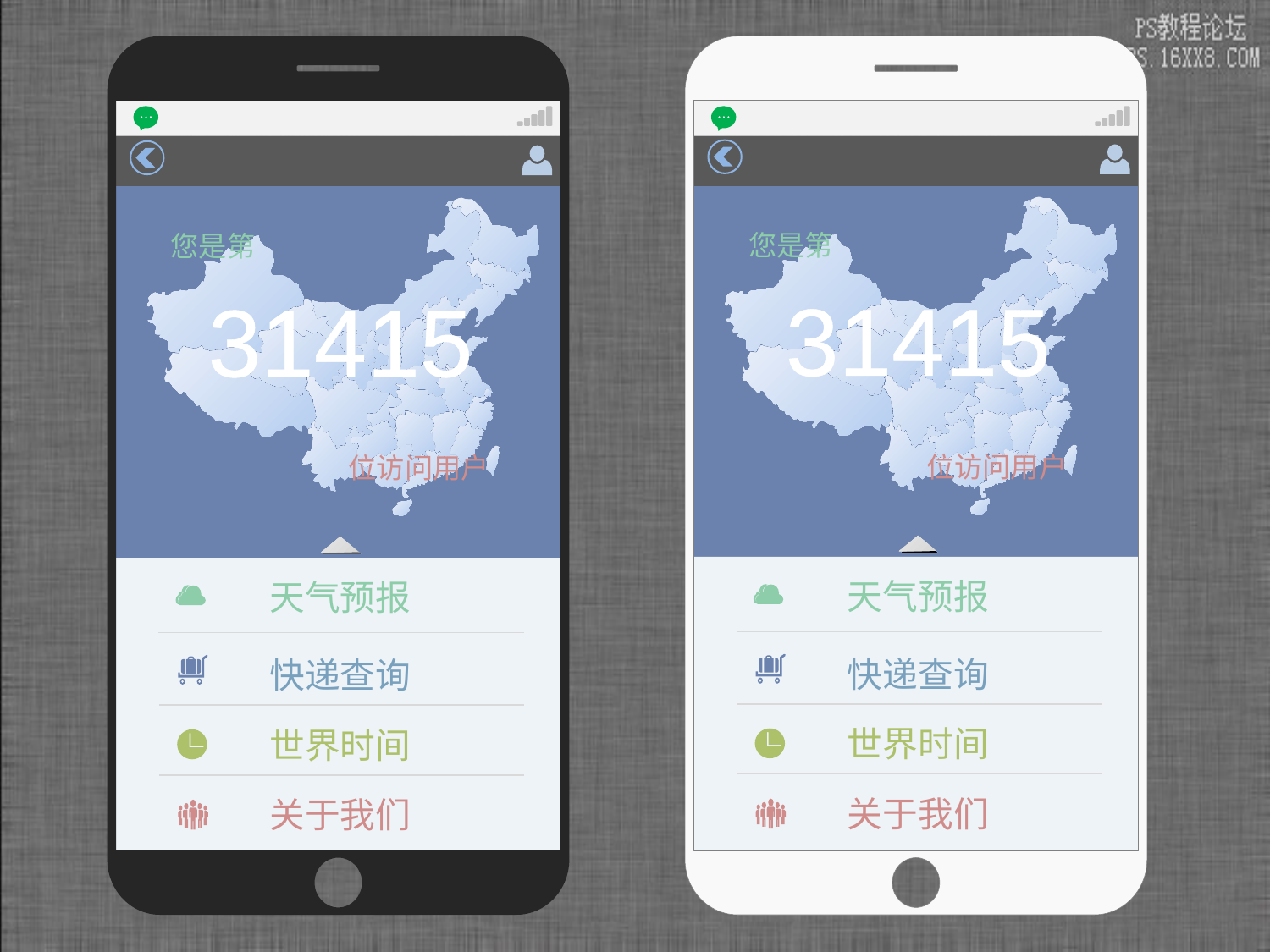

您是第
您是第
31415
31415
位访问用户
位访问用户

天气预报
天气预报

快递查询
快递查询

世界时间
世界时间

关于我们
关于我们